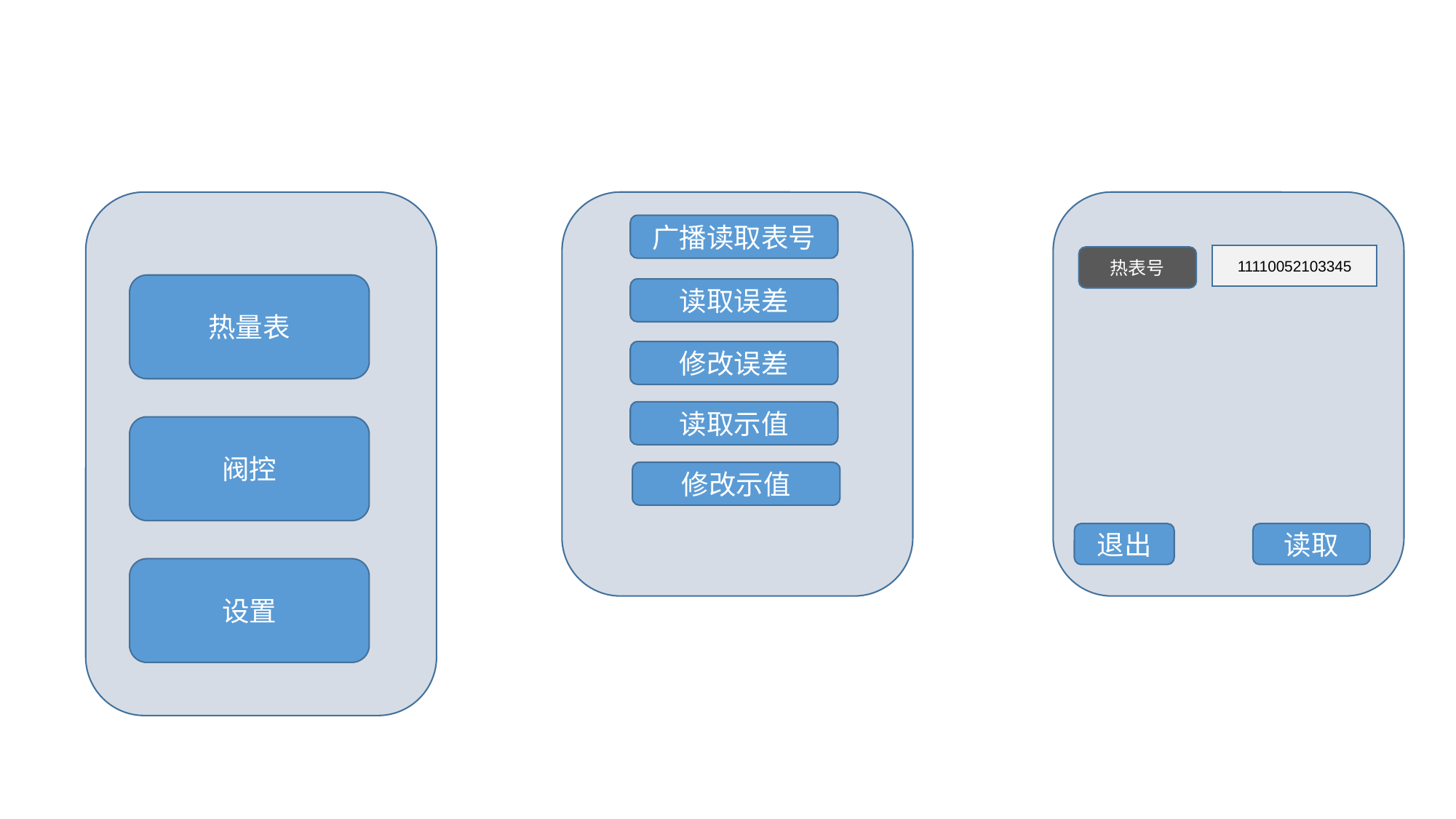

广播读取表号
11110052103345
热表号
热量表
读取误差
修改误差
读取示值
阀控
修改示值
退出
读取
设置